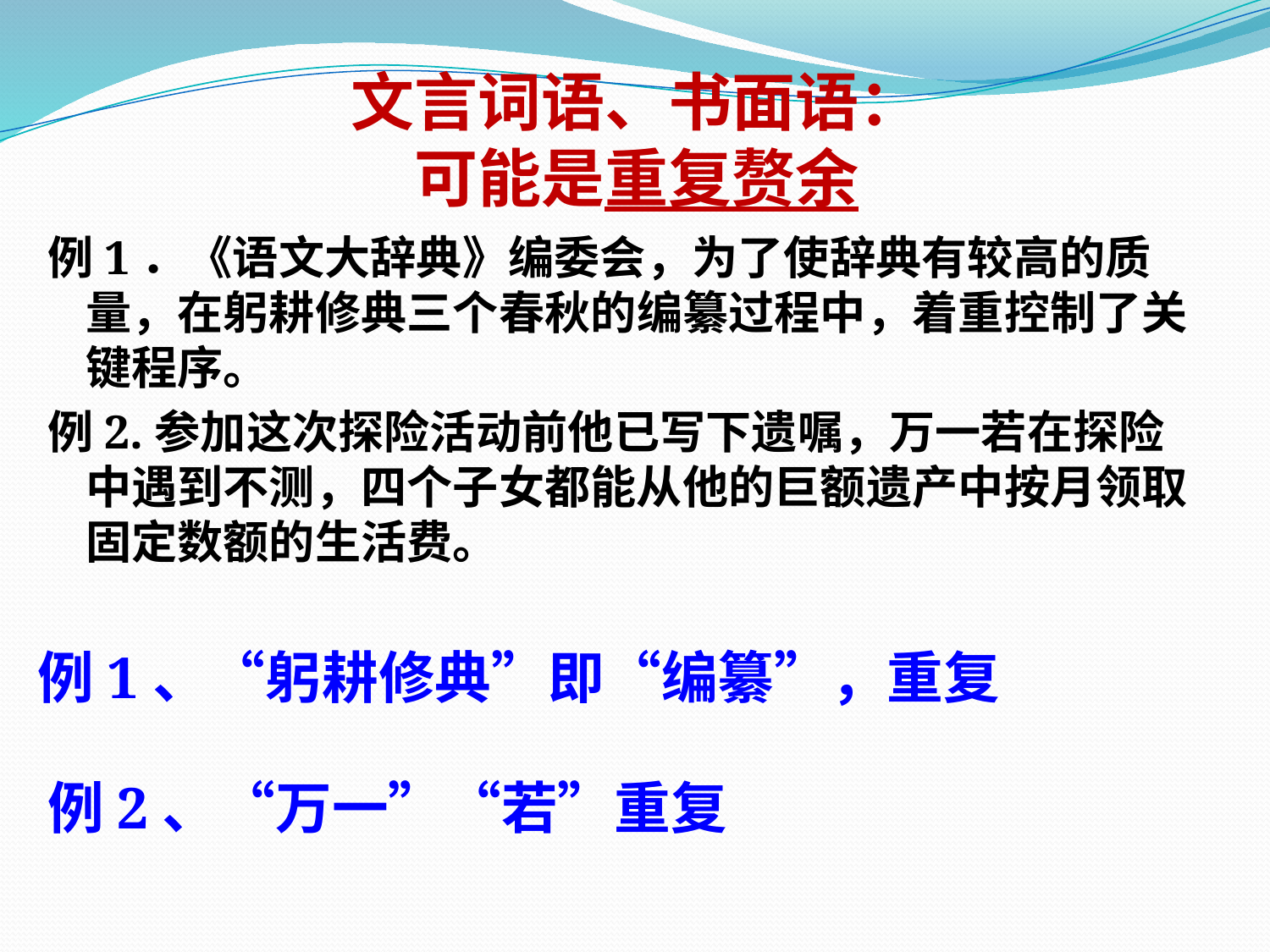

# 文言词语、书面语： 可能是重复赘余
例1．《语文大辞典》编委会，为了使辞典有较高的质量，在躬耕修典三个春秋的编纂过程中，着重控制了关键程序。
例2.参加这次探险活动前他已写下遗嘱，万一若在探险中遇到不测，四个子女都能从他的巨额遗产中按月领取固定数额的生活费。

例1、“躬耕修典”即“编纂”，重复
例2、“万一”“若”重复